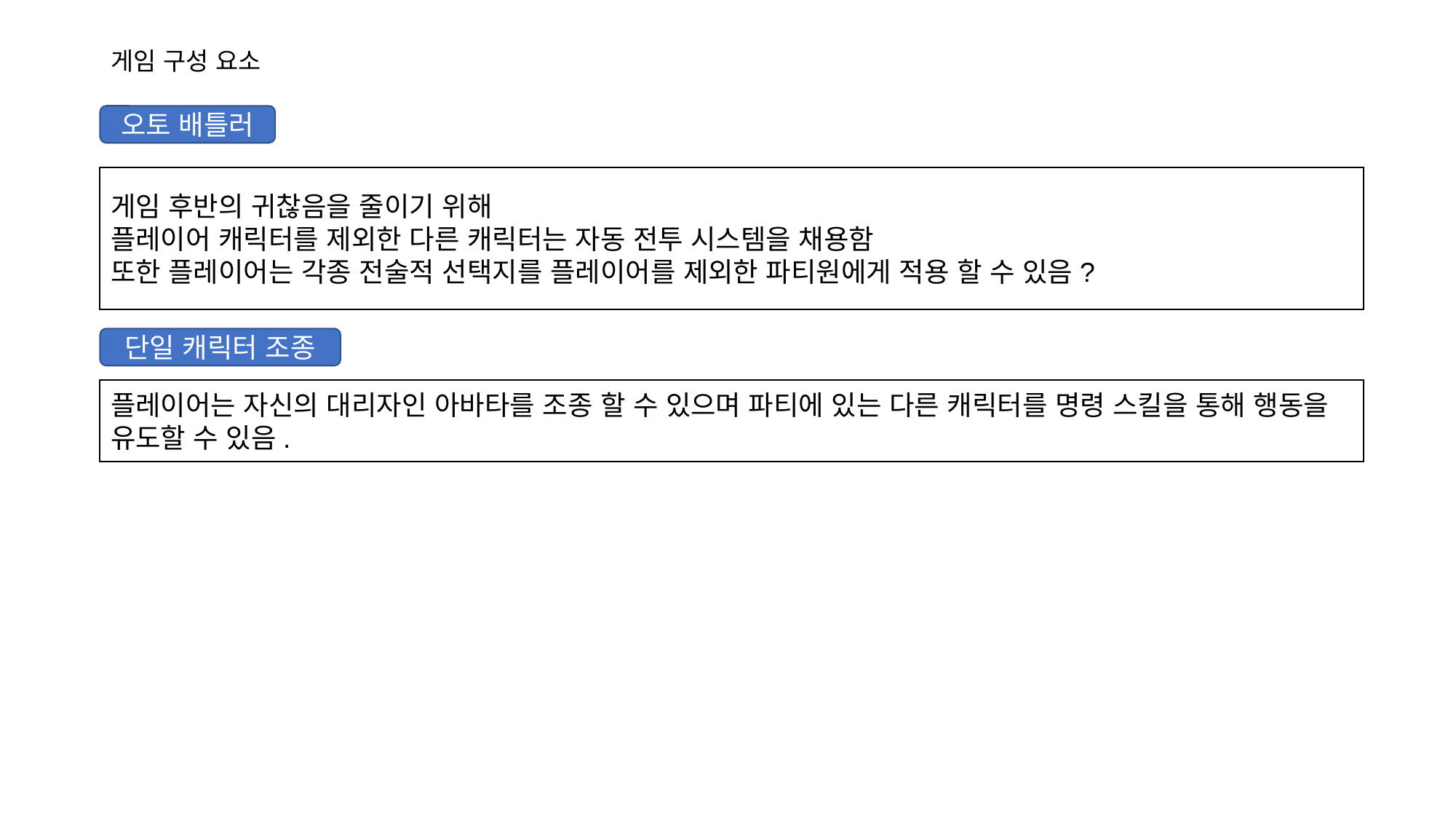

# 게임 구성 요소
오토 배틀러
게임 후반의 귀찮음을 줄이기 위해
플레이어 캐릭터를 제외한 다른 캐릭터는 자동 전투 시스템을 채용함
또한 플레이어는 각종 전술적 선택지를 플레이어를 제외한 파티원에게 적용 할 수 있음?
단일 캐릭터 조종
플레이어는 자신의 대리자인 아바타를 조종 할 수 있으며 파티에 있는 다른 캐릭터를 명령 스킬을 통해 행동을 유도할 수 있음.